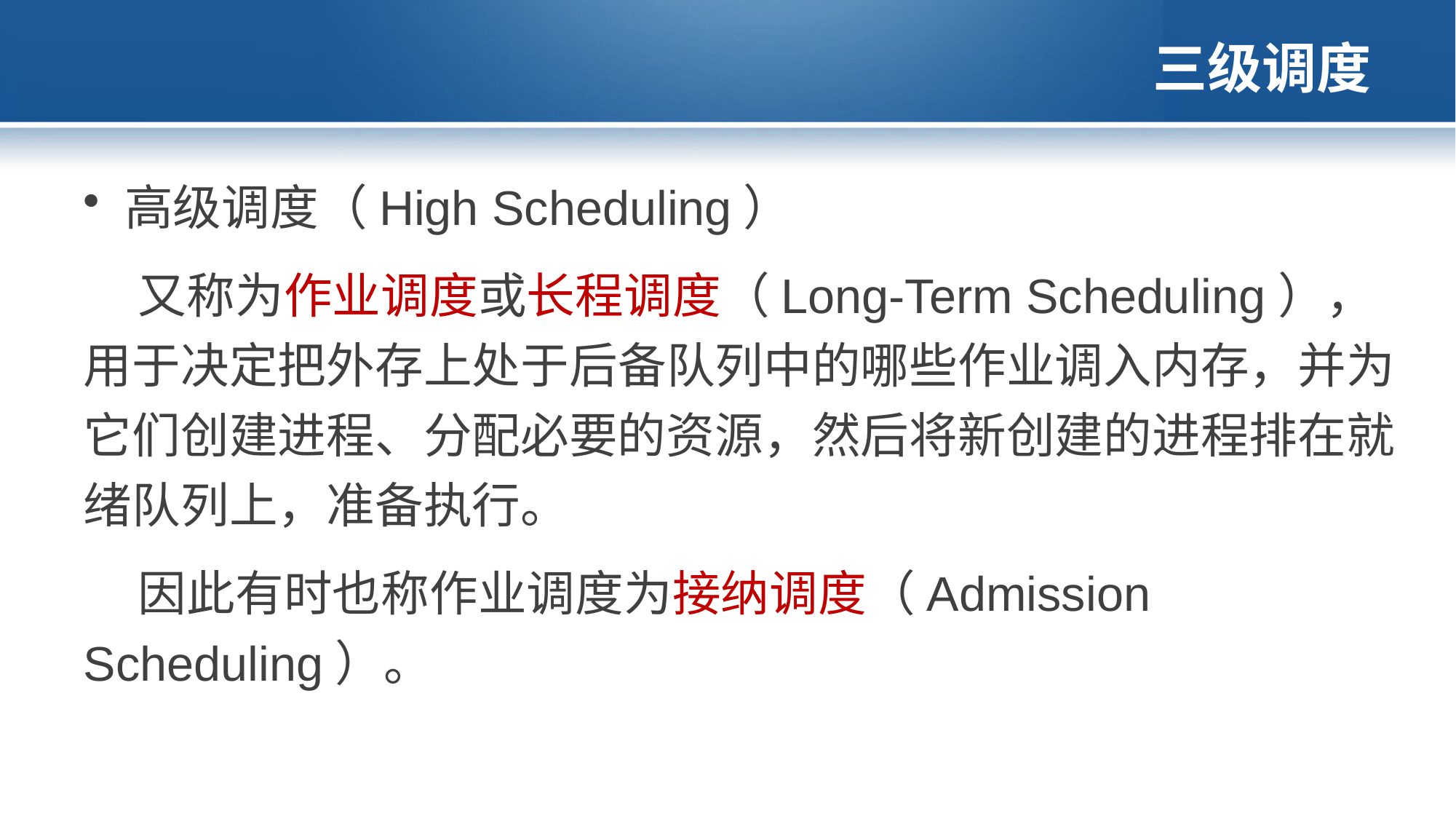

# 三级调度
高级调度（High Scheduling）
又称为作业调度或长程调度（Long-Term Scheduling），用于决定把外存上处于后备队列中的哪些作业调入内存，并为它们创建进程、分配必要的资源，然后将新创建的进程排在就绪队列上，准备执行。
因此有时也称作业调度为接纳调度（Admission Scheduling）。